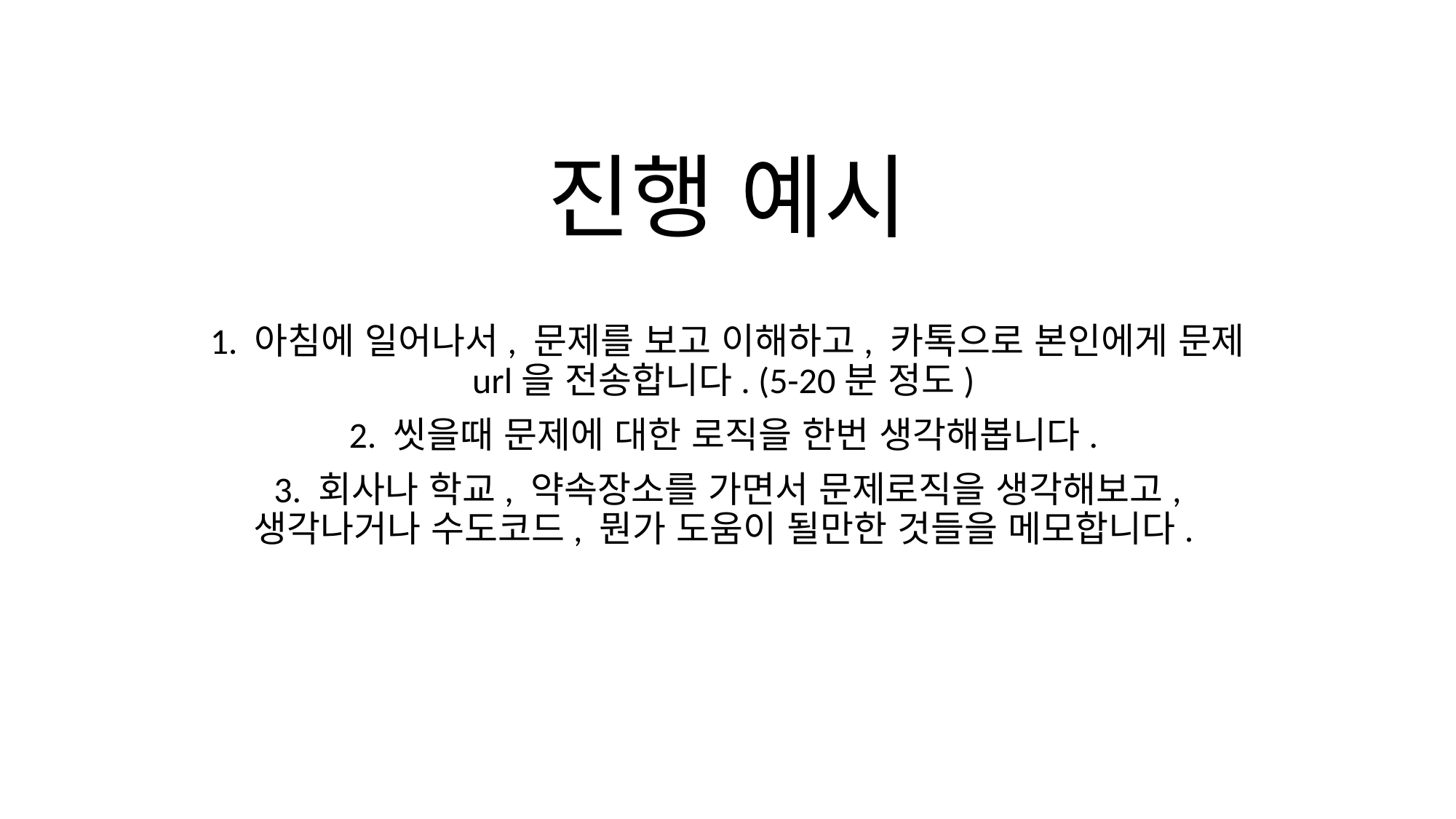

# 진행 예시
1. 아침에 일어나서, 문제를 보고 이해하고, 카톡으로 본인에게 문제 url을 전송합니다. (5-20분 정도)
2. 씻을때 문제에 대한 로직을 한번 생각해봅니다.
3. 회사나 학교, 약속장소를 가면서 문제로직을 생각해보고, 생각나거나 수도코드, 뭔가 도움이 될만한 것들을 메모합니다.